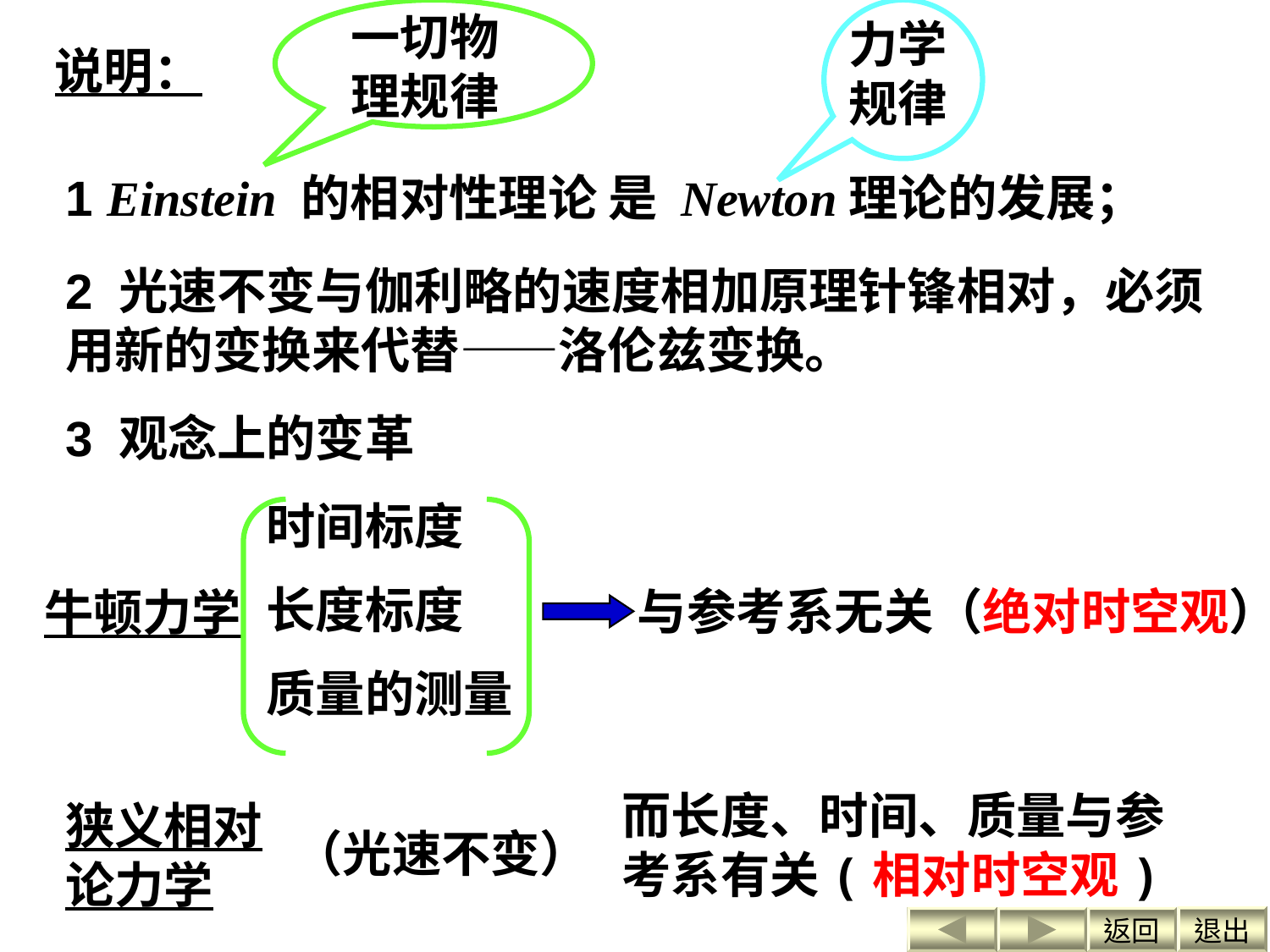

一切物理规律

力学规律
说明：
1 Einstein 的相对性理论 是 Newton理论的发展；
2 光速不变与伽利略的速度相加原理针锋相对，必须用新的变换来代替——洛伦兹变换。
3 观念上的变革
时间标度
长度标度
质量的测量

与参考系无关（绝对时空观）

牛顿力学
而长度、时间、质量与参考系有关(相对时空观)
狭义相对论力学

（光速不变）